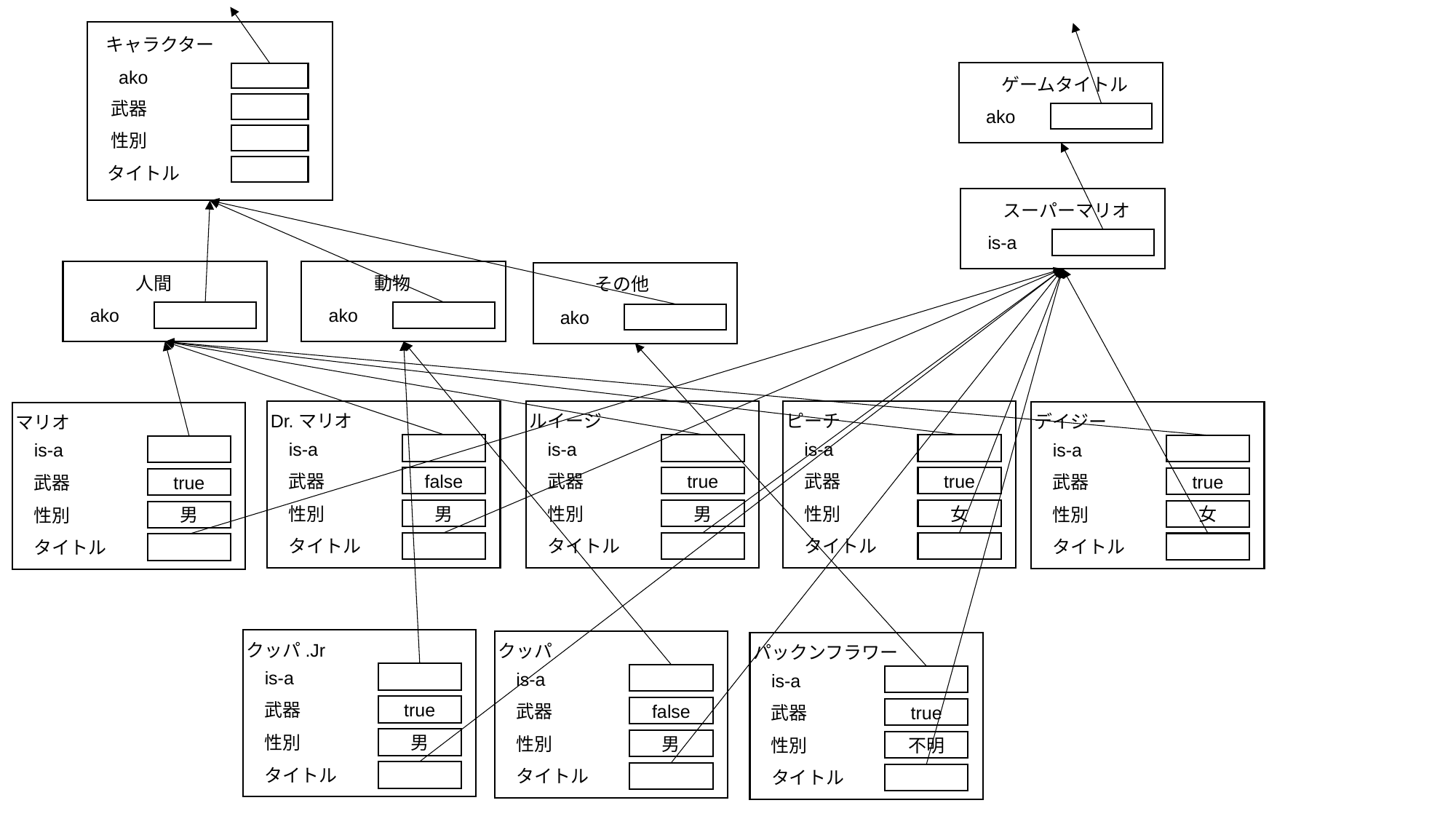

キャラクター
ako

武器

性別

タイトル

ゲームタイトル
ako

スーパーマリオ
is-a

人間
ako

動物
ako

その他
ako

Dr.マリオ
is-a

武器
false
性別
男
タイトル

ルイージ
is-a

武器
true
性別
男
タイトル

ピーチ
is-a

武器
true
性別
女
タイトル

デイジー
is-a

武器
true
性別
女
タイトル

マリオ
is-a

武器
true
性別
男
タイトル

クッパ.Jr
is-a

武器
true
性別
男
タイトル

クッパ
is-a

武器
false
性別
男
タイトル

パックンフラワー
is-a

武器
true
性別
不明
タイトル